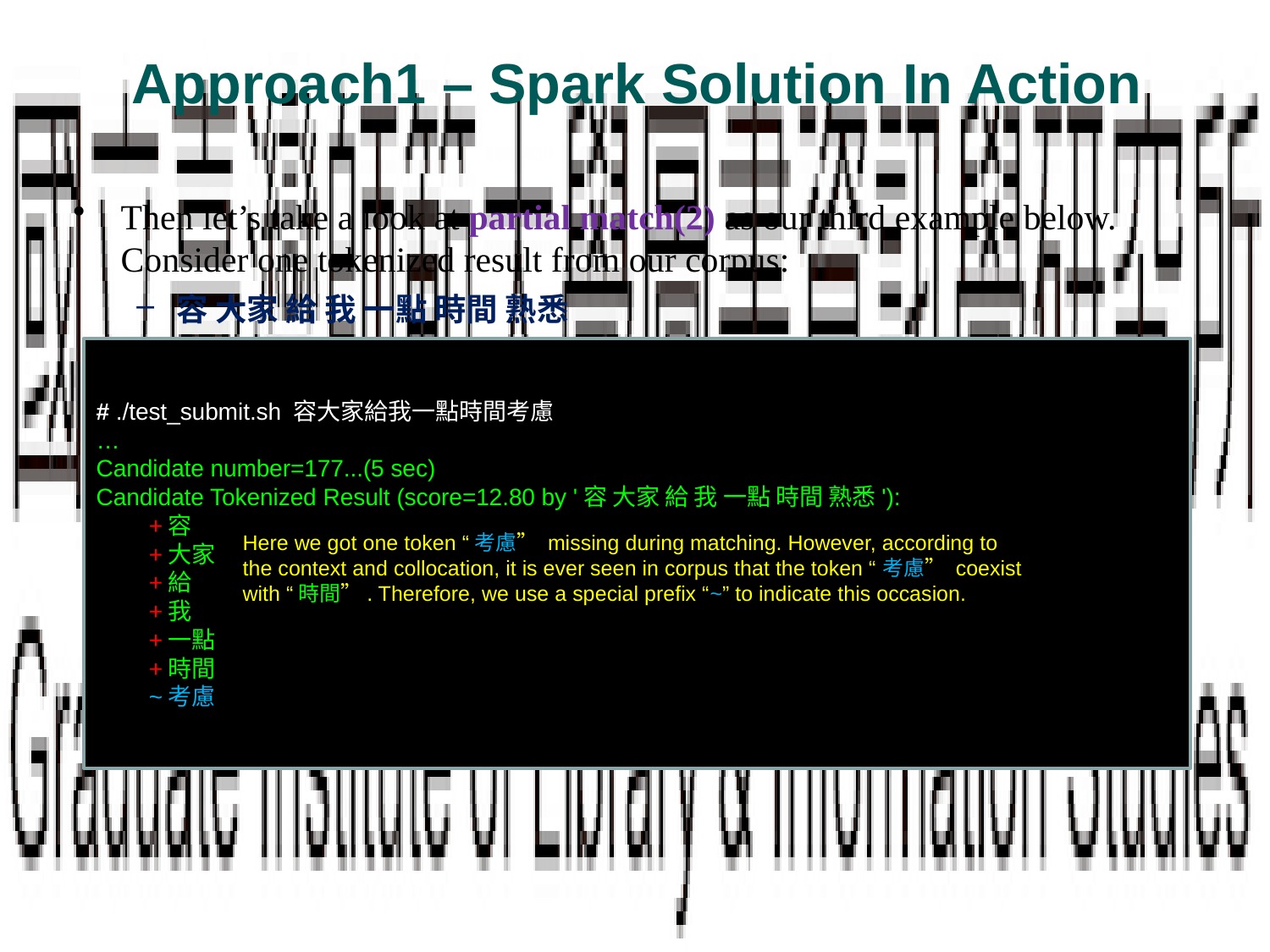

# Approach1 – Spark Solution In Action
Then let’s take a look at partial match(2) as our third example below. Consider one tokenized result from our corpus:
容 大家 給 我 一點 時間 熟悉

# ./test_submit.sh 容大家給我一點時間考慮
…
Candidate number=177...(5 sec)
Candidate Tokenized Result (score=12.80 by '容 大家 給 我 一點 時間 熟悉'):
        +容
        +大家
        +給
        +我
        +一點
        +時間
        ~考慮
Here we got one token “考慮” missing during matching. However, according to the context and collocation, it is ever seen in corpus that the token “考慮” coexist with “時間”. Therefore, we use a special prefix “~” to indicate this occasion.